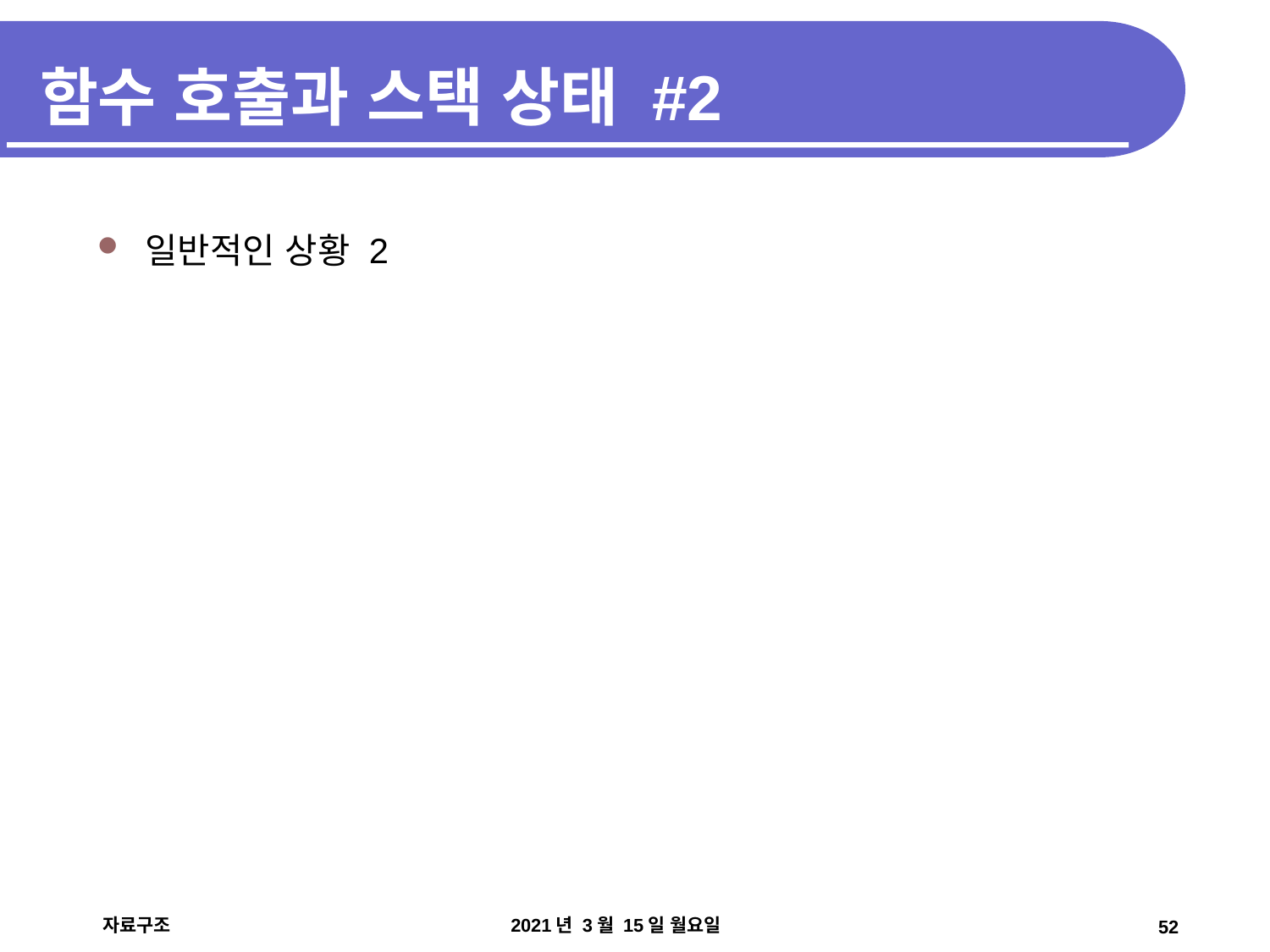

# 함수 호출과 스택 상태 #2
일반적인 상황 2
52